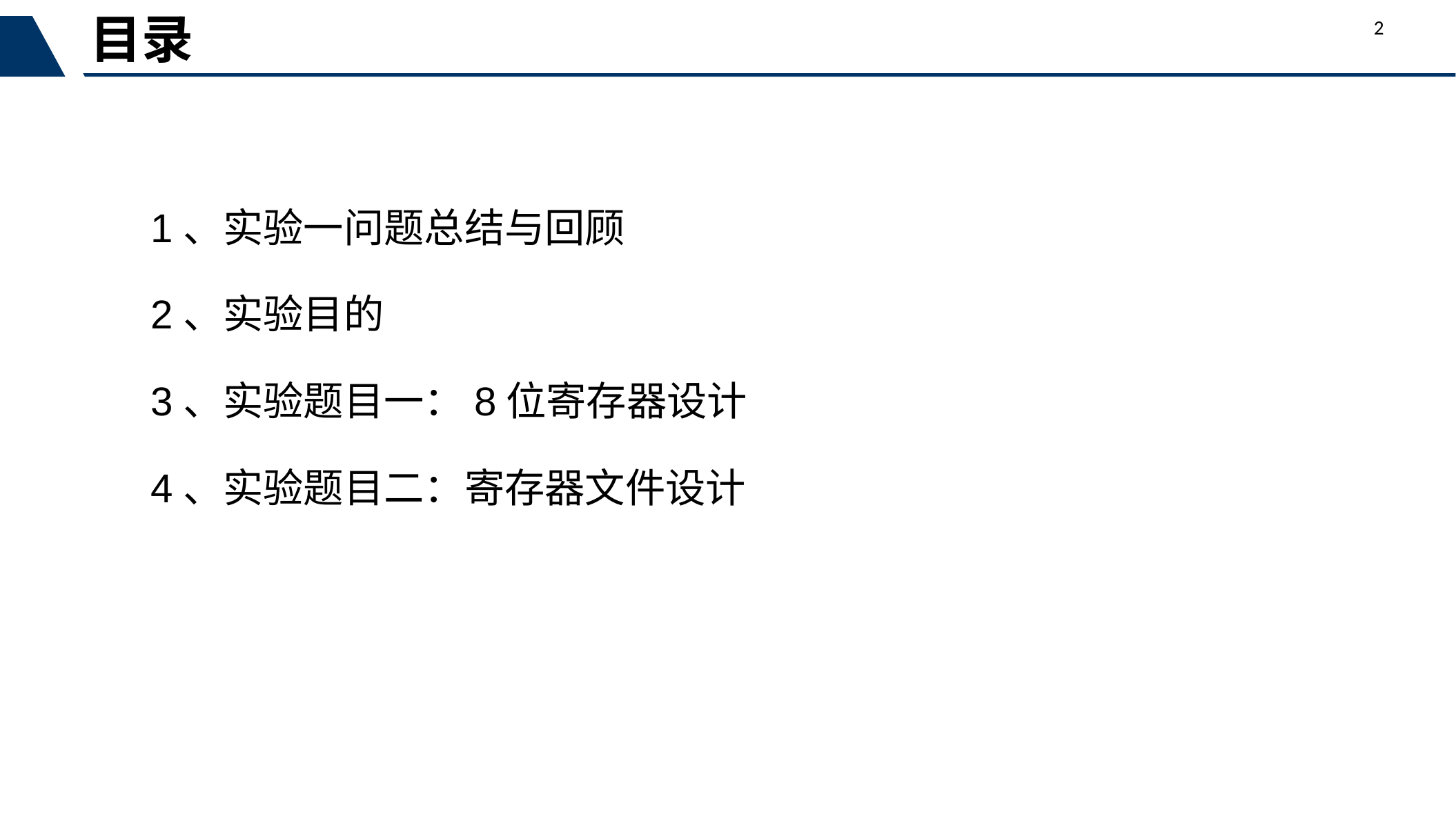

目录
2

1、实验一问题总结与回顾
2、实验目的
3、实验题目一：8位寄存器设计
4、实验题目二：寄存器文件设计